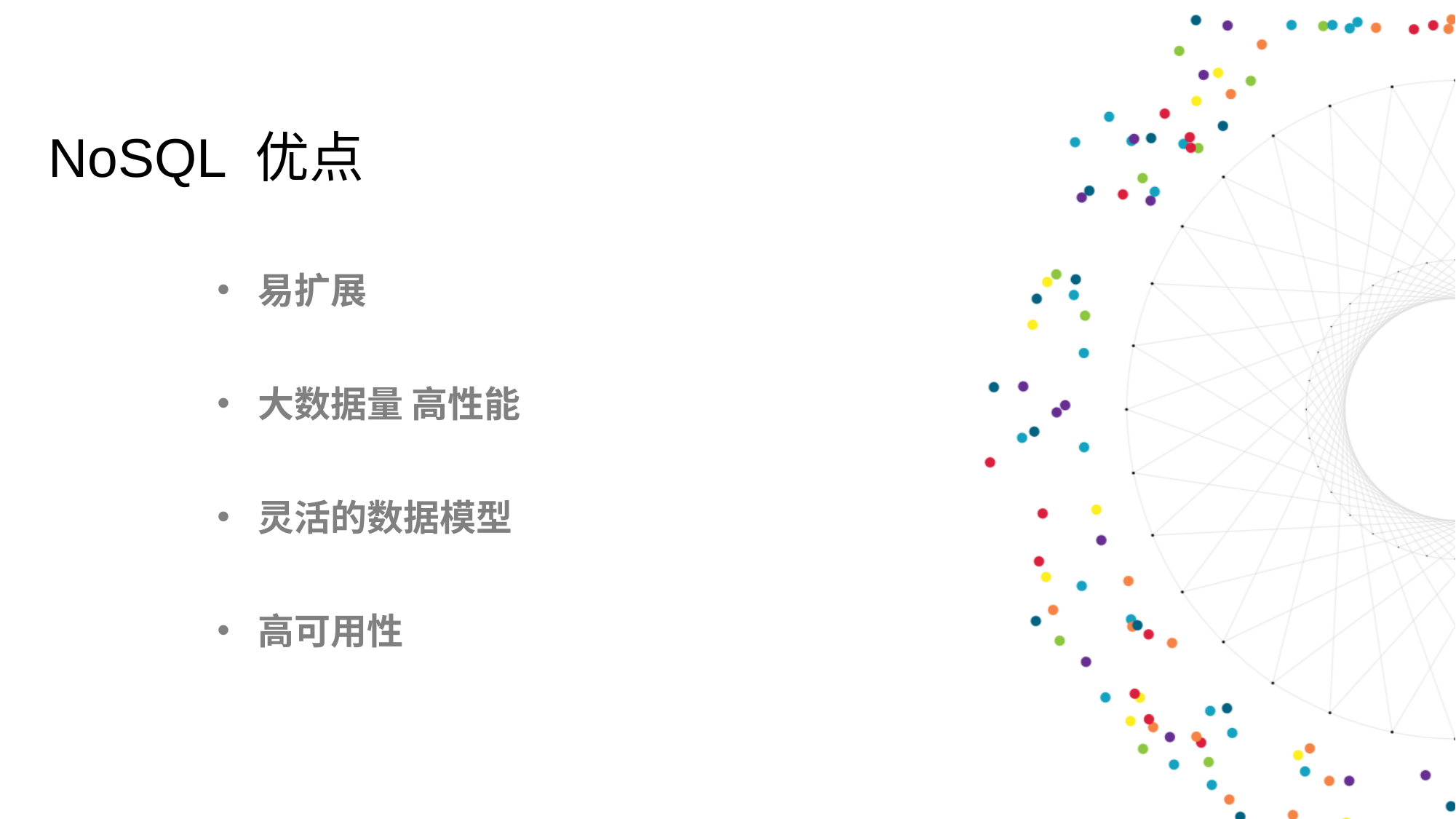

NoSQL 优点
易扩展

大数据量 高性能

灵活的数据模型

高可用性